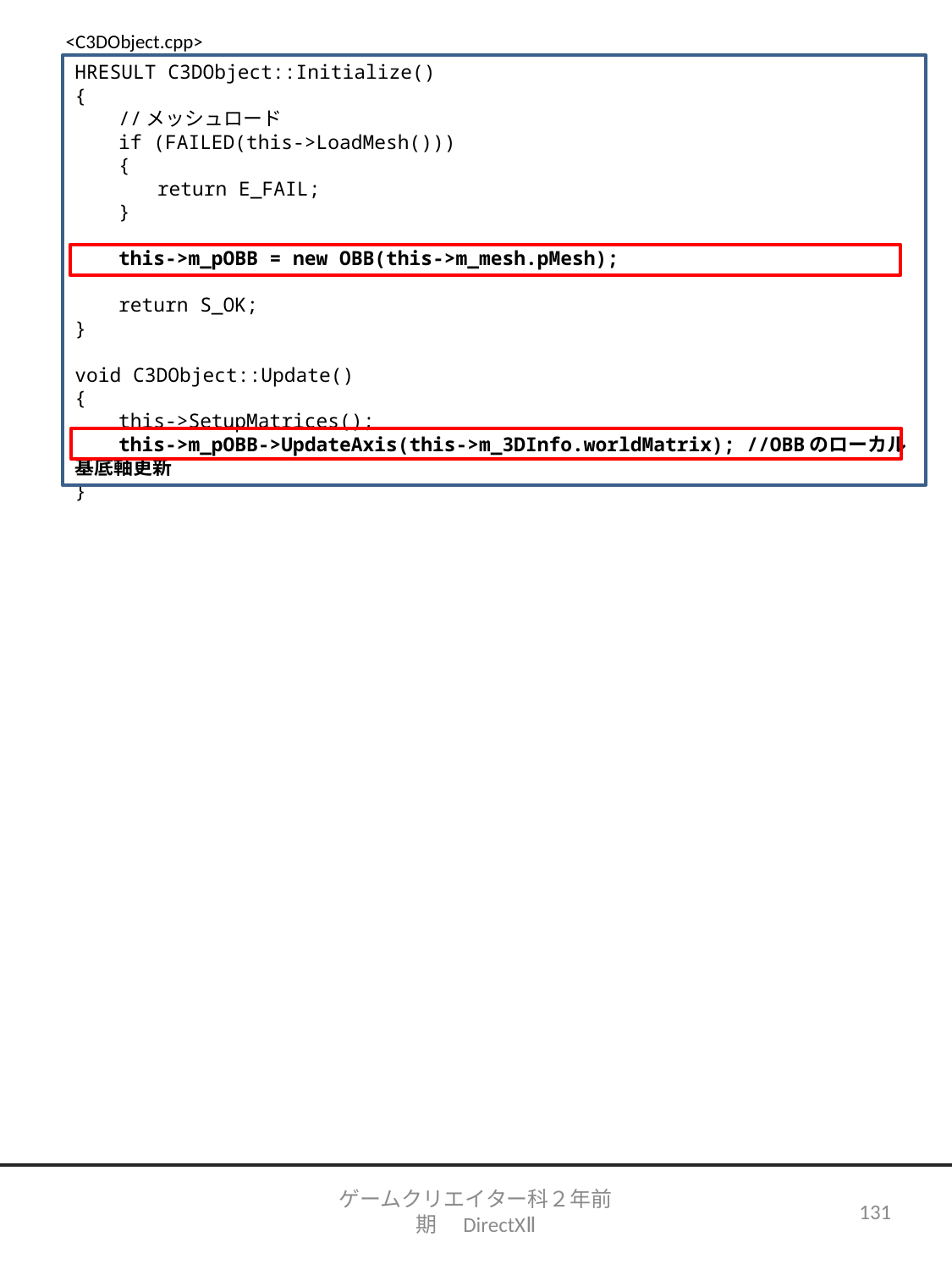

<C3DObject.cpp>
HRESULT C3DObject::Initialize()
{
　　//メッシュロード
　　if (FAILED(this->LoadMesh()))
　　{
　　　　return E_FAIL;
　　}

　　this->m_pOBB = new OBB(this->m_mesh.pMesh);

　　return S_OK;
}

void C3DObject::Update()
{
　　this->SetupMatrices();
　　this->m_pOBB->UpdateAxis(this->m_3DInfo.worldMatrix); //OBBのローカル基底軸更新
}

ゲームクリエイター科２年前期　DirectXⅡ
131